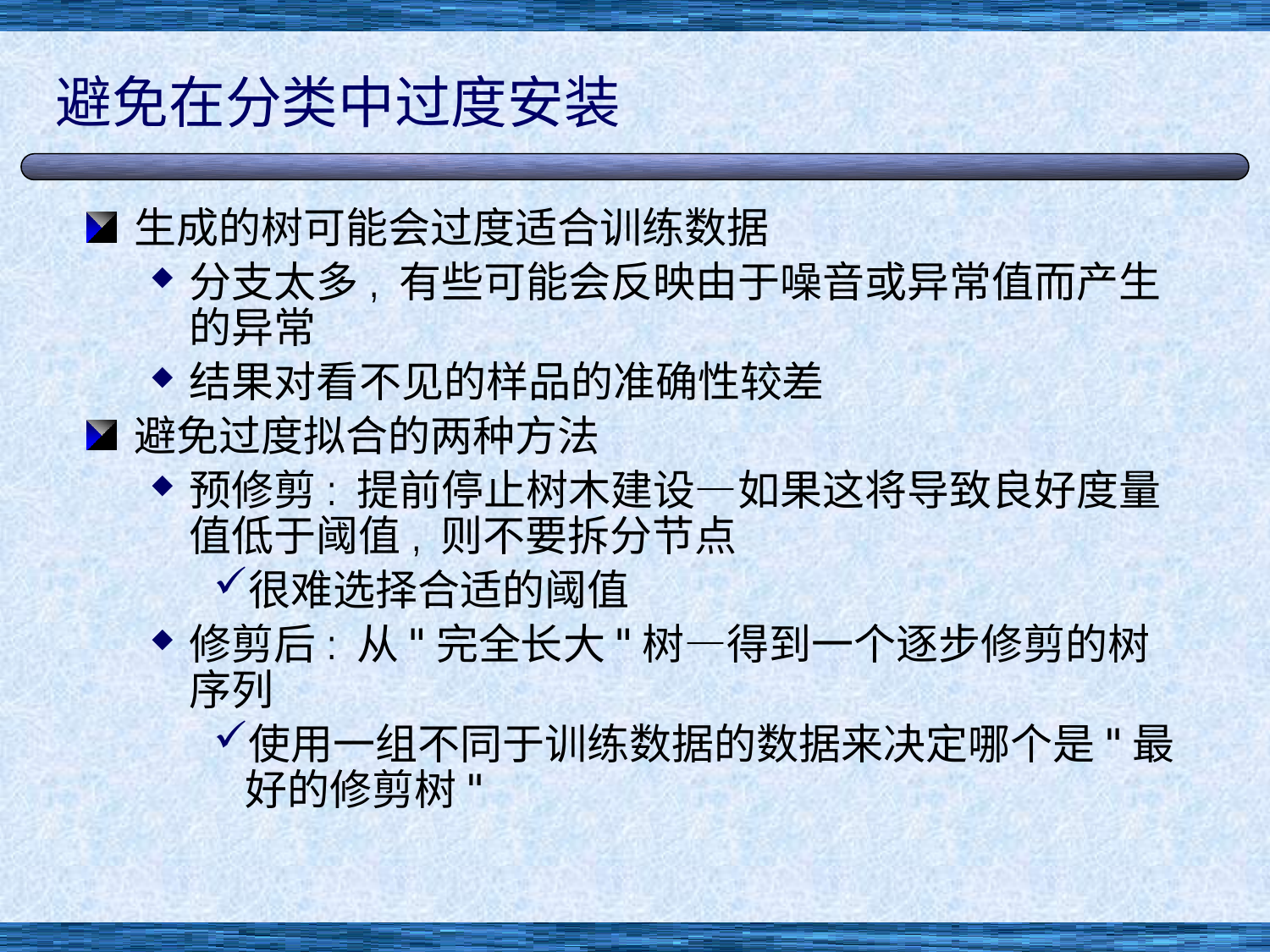

# 避免在分类中过度安装
生成的树可能会过度适合训练数据
分支太多, 有些可能会反映由于噪音或异常值而产生的异常
结果对看不见的样品的准确性较差
避免过度拟合的两种方法
预修剪: 提前停止树木建设—如果这将导致良好度量值低于阈值, 则不要拆分节点
很难选择合适的阈值
修剪后: 从"完全长大"树—得到一个逐步修剪的树序列
使用一组不同于训练数据的数据来决定哪个是"最好的修剪树"